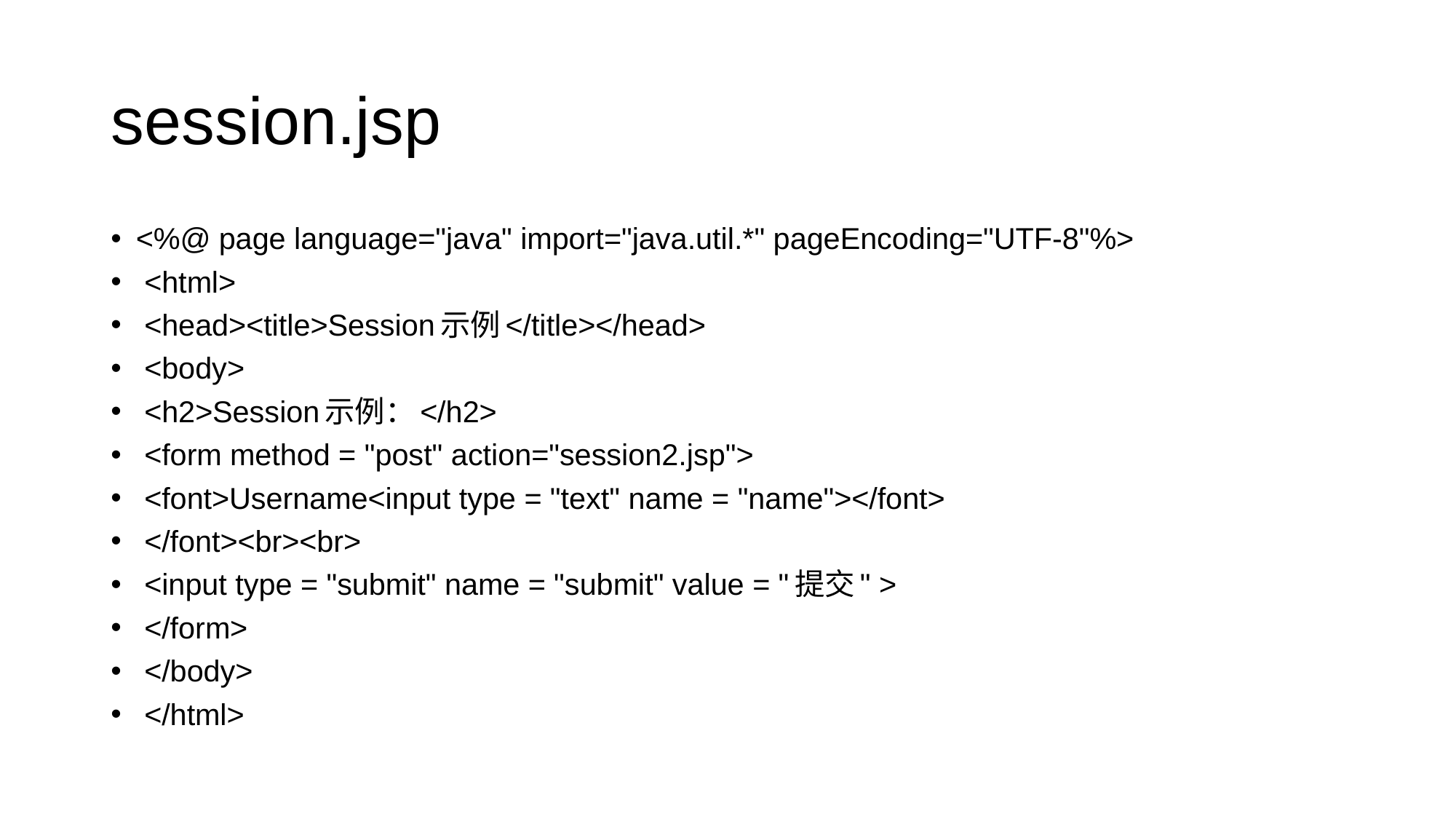

# session.jsp
<%@ page language="java" import="java.util.*" pageEncoding="UTF-8"%>
 <html>
 <head><title>Session示例</title></head>
 <body>
 <h2>Session示例：</h2>
 <form method = "post" action="session2.jsp">
 <font>Username<input type = "text" name = "name"></font>
 </font><br><br>
 <input type = "submit" name = "submit" value = "提交" >
 </form>
 </body>
 </html>